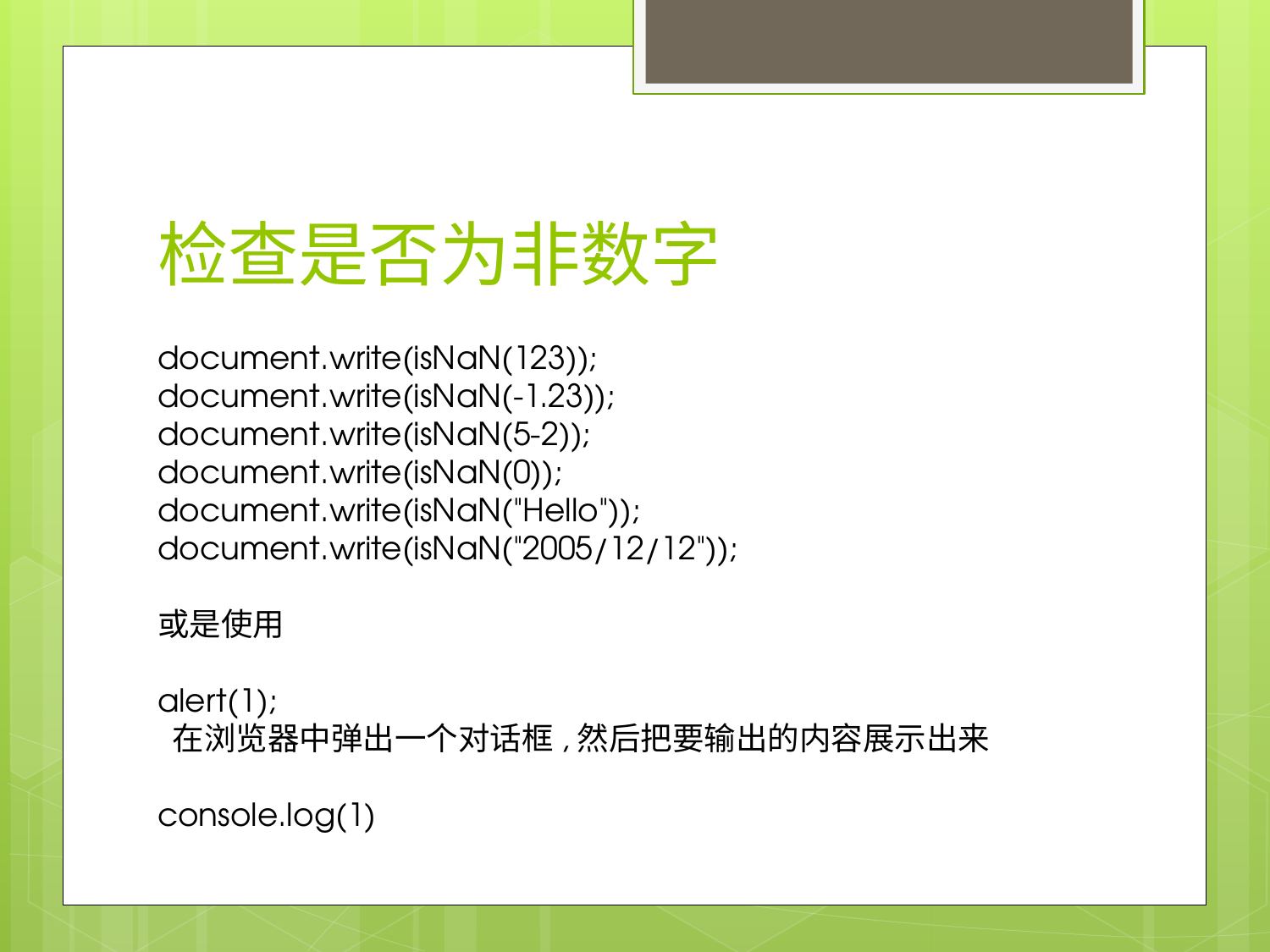

# 检查是否为非数字
document.write(isNaN(123));
document.write(isNaN(-1.23));
document.write(isNaN(5-2));
document.write(isNaN(0));
document.write(isNaN("Hello"));
document.write(isNaN("2005/12/12"));

或是使用

alert(1);
 在浏览器中弹出一个对话框,然后把要输出的内容展示出来

console.log(1)